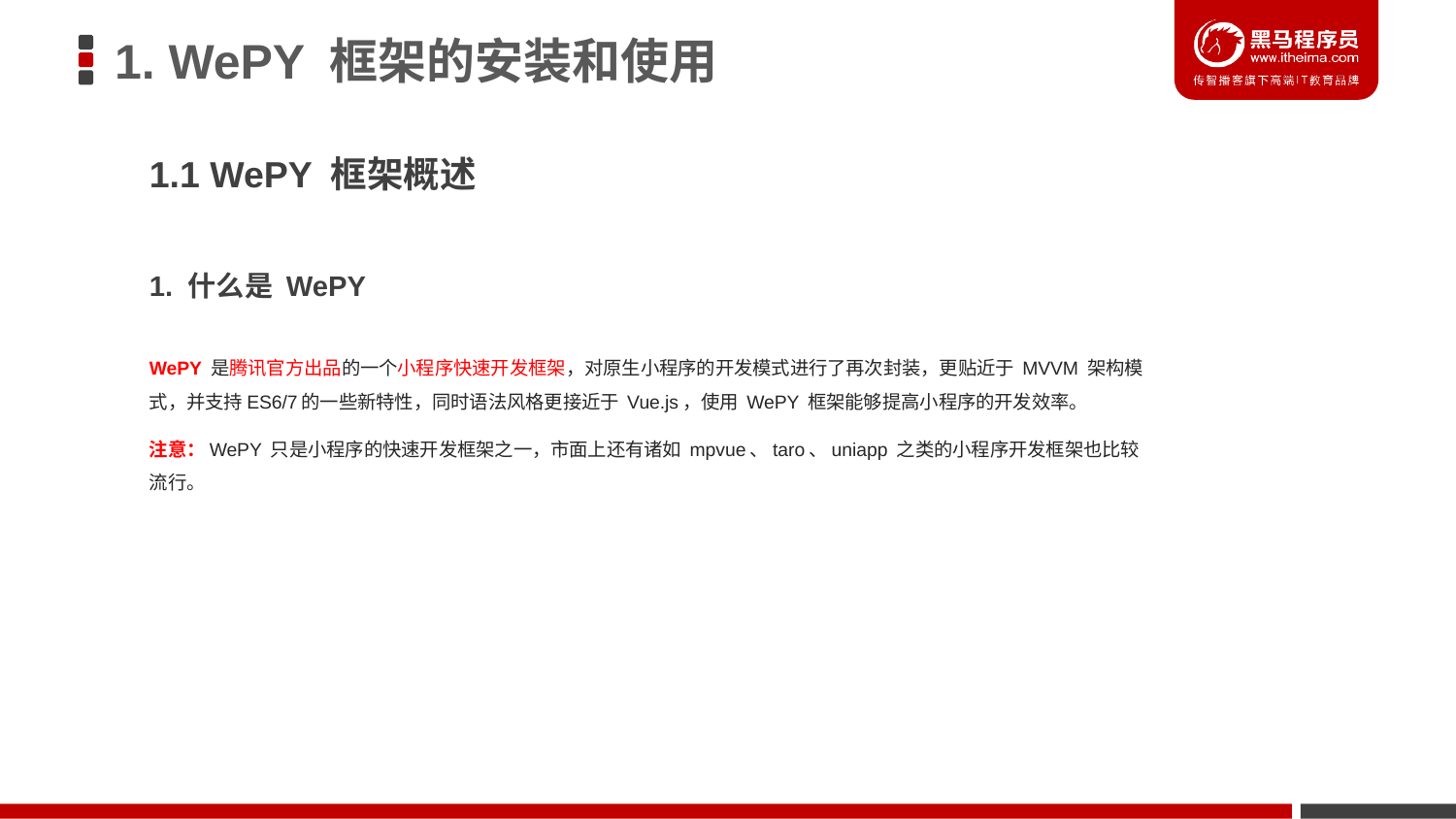

# 1. WePY 框架的安装和使用
1.1 WePY 框架概述
1. 什么是 WePY
WePY 是腾讯官方出品的一个小程序快速开发框架，对原生小程序的开发模式进行了再次封装，更贴近于 MVVM 架构模式，并支持ES6/7的一些新特性，同时语法风格更接近于 Vue.js，使用 WePY 框架能够提高小程序的开发效率。
注意：WePY 只是小程序的快速开发框架之一，市面上还有诸如 mpvue、taro、uniapp 之类的小程序开发框架也比较流行。